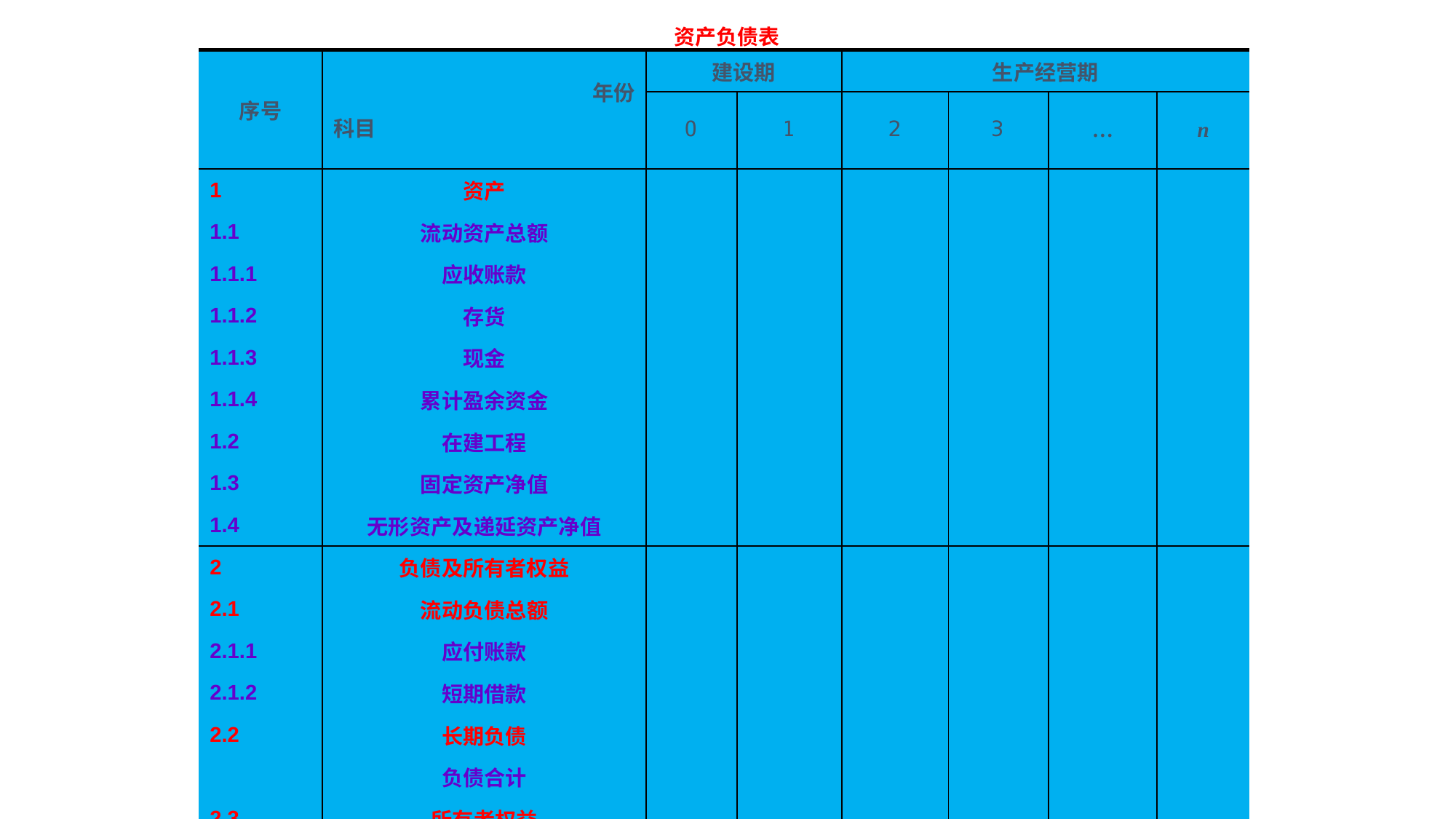

资产负债表
| 序号 | 年份 科目 | 建设期 |  | 生产经营期 |  |  |  |
| --- | --- | --- | --- | --- | --- | --- | --- |
|  |  | 0 | 1 | 2 | 3 | … | n |
| 1 | 资产 |  |  |  |  |  |  |
| 1.1 | 流动资产总额 |  |  |  |  |  |  |
| 1.1.1 | 应收账款 |  |  |  |  |  |  |
| 1.1.2 | 存货 |  |  |  |  |  |  |
| 1.1.3 | 现金 |  |  |  |  |  |  |
| 1.1.4 | 累计盈余资金 |  |  |  |  |  |  |
| 1.2 | 在建工程 |  |  |  |  |  |  |
| 1.3 | 固定资产净值 |  |  |  |  |  |  |
| 1.4 | 无形资产及递延资产净值 |  |  |  |  |  |  |
| 2 | 负债及所有者权益 |  |  |  |  |  |  |
| 2.1 | 流动负债总额 |  |  |  |  |  |  |
| 2.1.1 | 应付账款 |  |  |  |  |  |  |
| 2.1.2 | 短期借款 |  |  |  |  |  |  |
| 2.2 | 长期负债 |  |  |  |  |  |  |
|  | 负债合计 |  |  |  |  |  |  |
| 2.3 | 所有者权益 |  |  |  |  |  |  |
| 2.3.1 | 资本金 |  |  |  |  |  |  |
| 2.3.2 | 资本公积金 |  |  |  |  |  |  |
| 2.3.3 | 累计盈余公积金 |  |  |  |  |  |  |
45